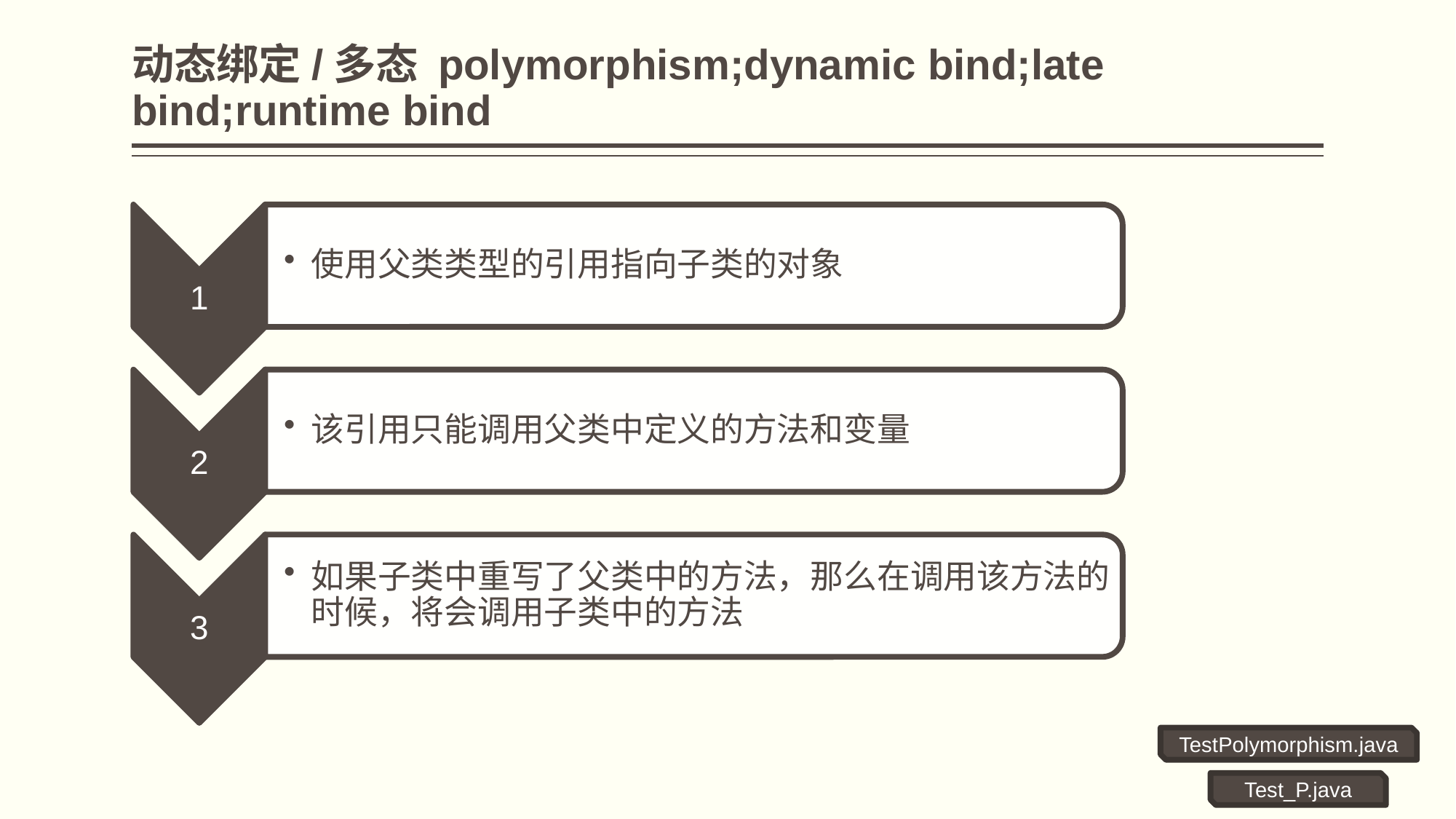

# 动态绑定/多态 polymorphism;dynamic bind;late bind;runtime bind
1
使用父类类型的引用指向子类的对象
2
该引用只能调用父类中定义的方法和变量
3
如果子类中重写了父类中的方法，那么在调用该方法的时候，将会调用子类中的方法
TestPolymorphism.java
Test_P.java